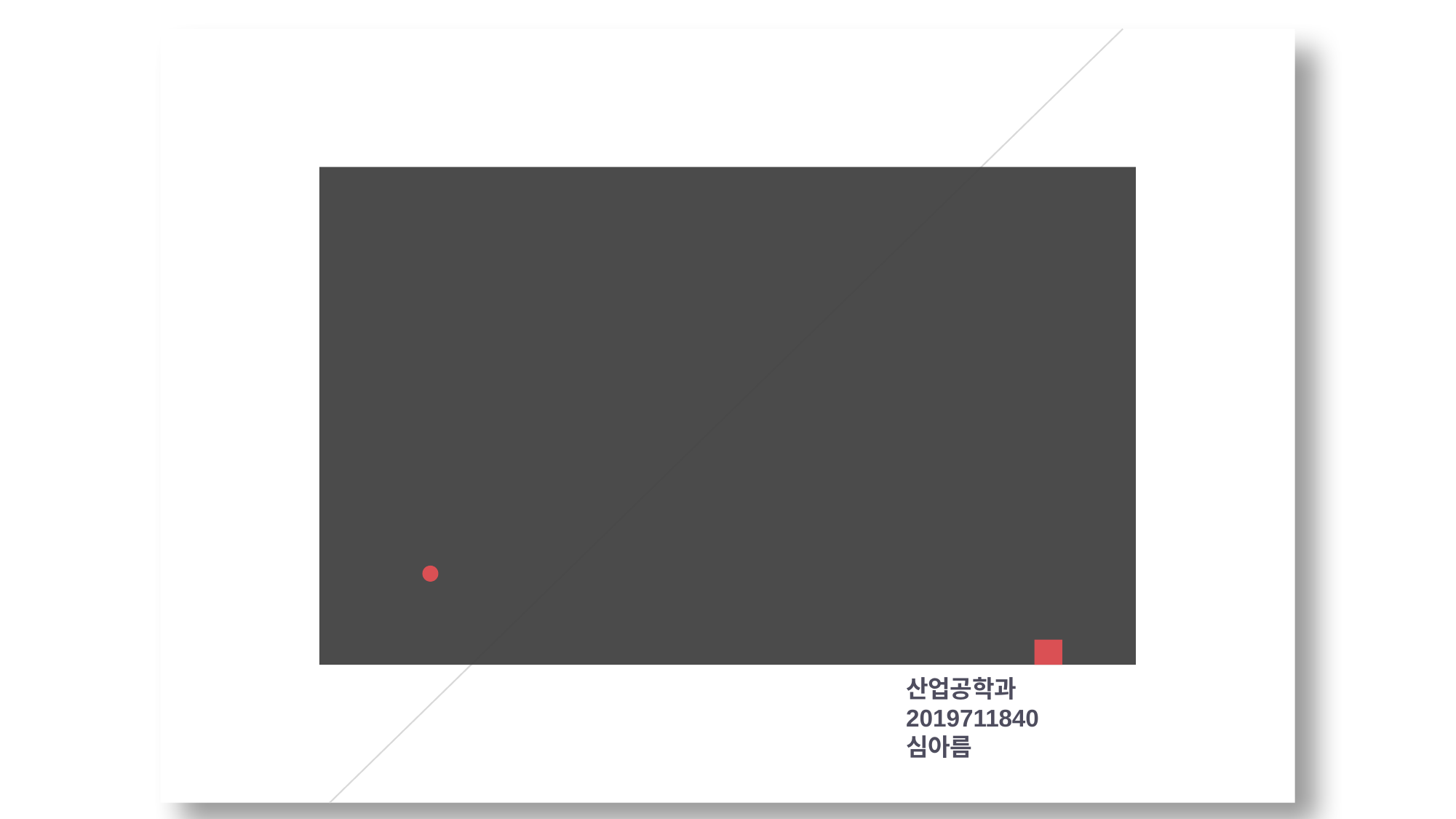

MetaHeuristic
Improving collaborative filtering recommender system results and performance
using genetic algorithms

산업공학과
2019711840
심아름